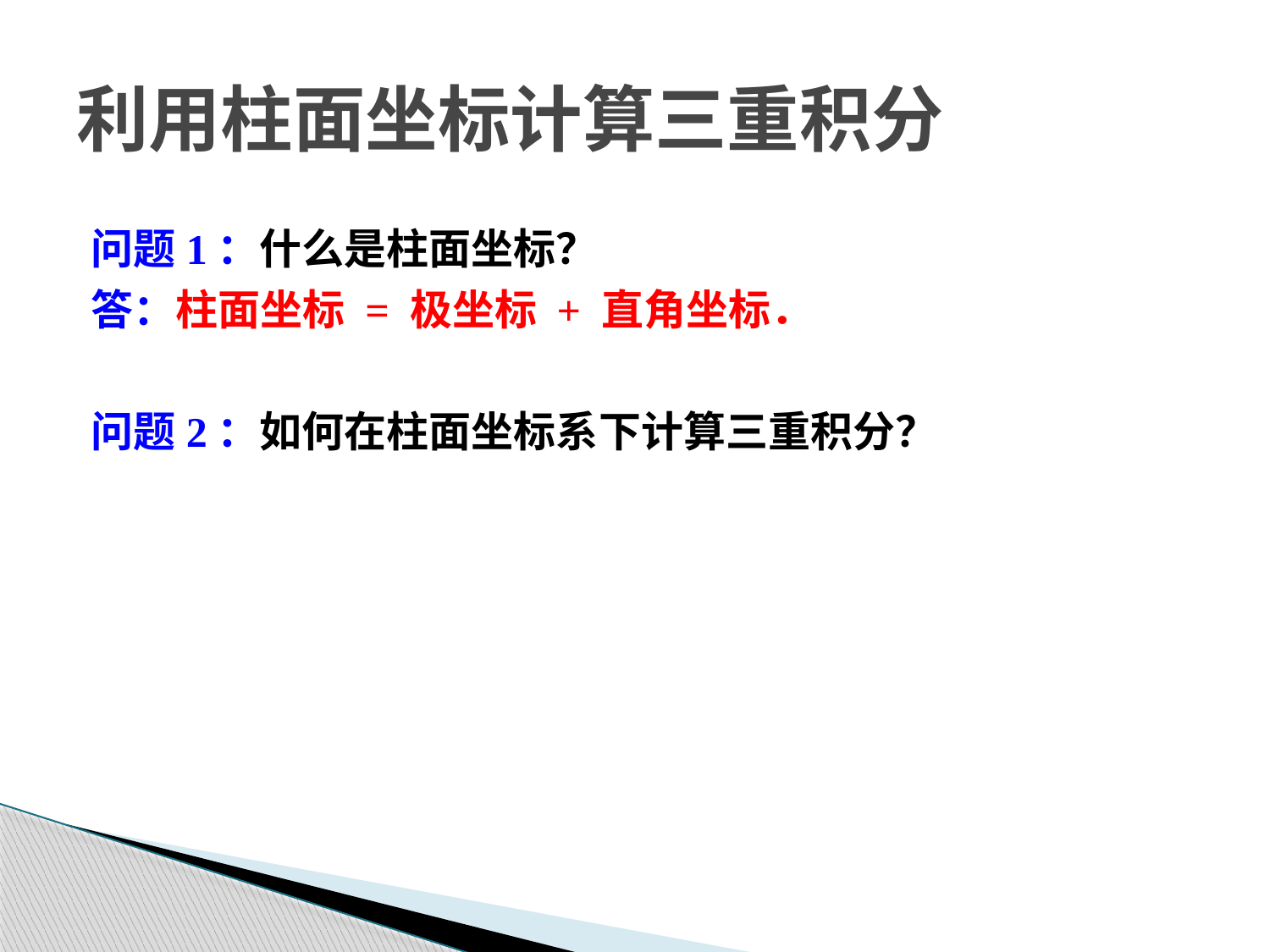

# 利用柱面坐标计算三重积分
问题1：什么是柱面坐标？
答：柱面坐标 = 极坐标 + 直角坐标．

问题2：如何在柱面坐标系下计算三重积分？